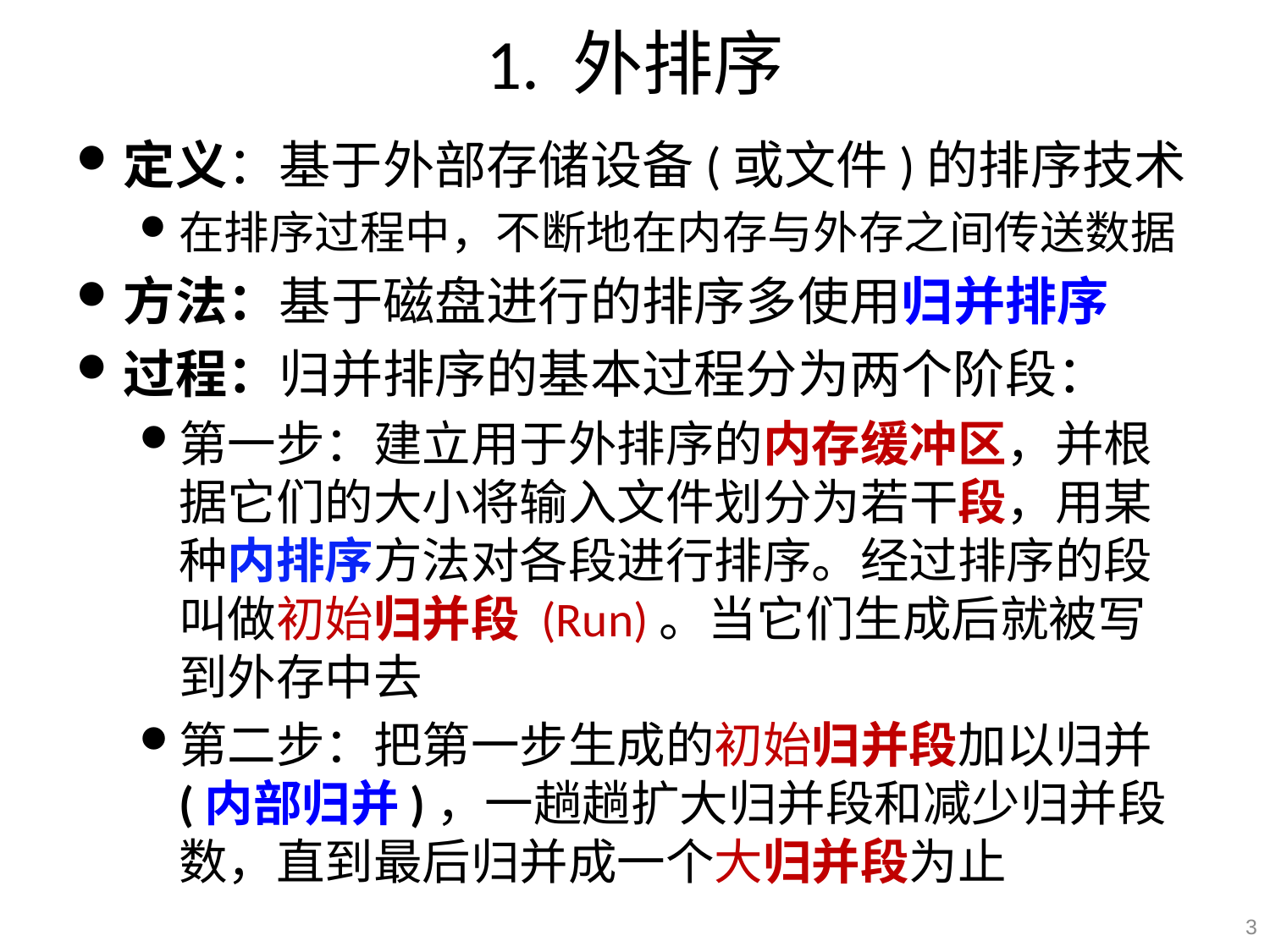

# 1. 外排序
定义：基于外部存储设备(或文件)的排序技术
在排序过程中，不断地在内存与外存之间传送数据
方法：基于磁盘进行的排序多使用归并排序
过程：归并排序的基本过程分为两个阶段：
第一步：建立用于外排序的内存缓冲区，并根据它们的大小将输入文件划分为若干段，用某种内排序方法对各段进行排序。经过排序的段叫做初始归并段 (Run)。当它们生成后就被写到外存中去
第二步：把第一步生成的初始归并段加以归并(内部归并)，一趟趟扩大归并段和减少归并段数，直到最后归并成一个大归并段为止

3